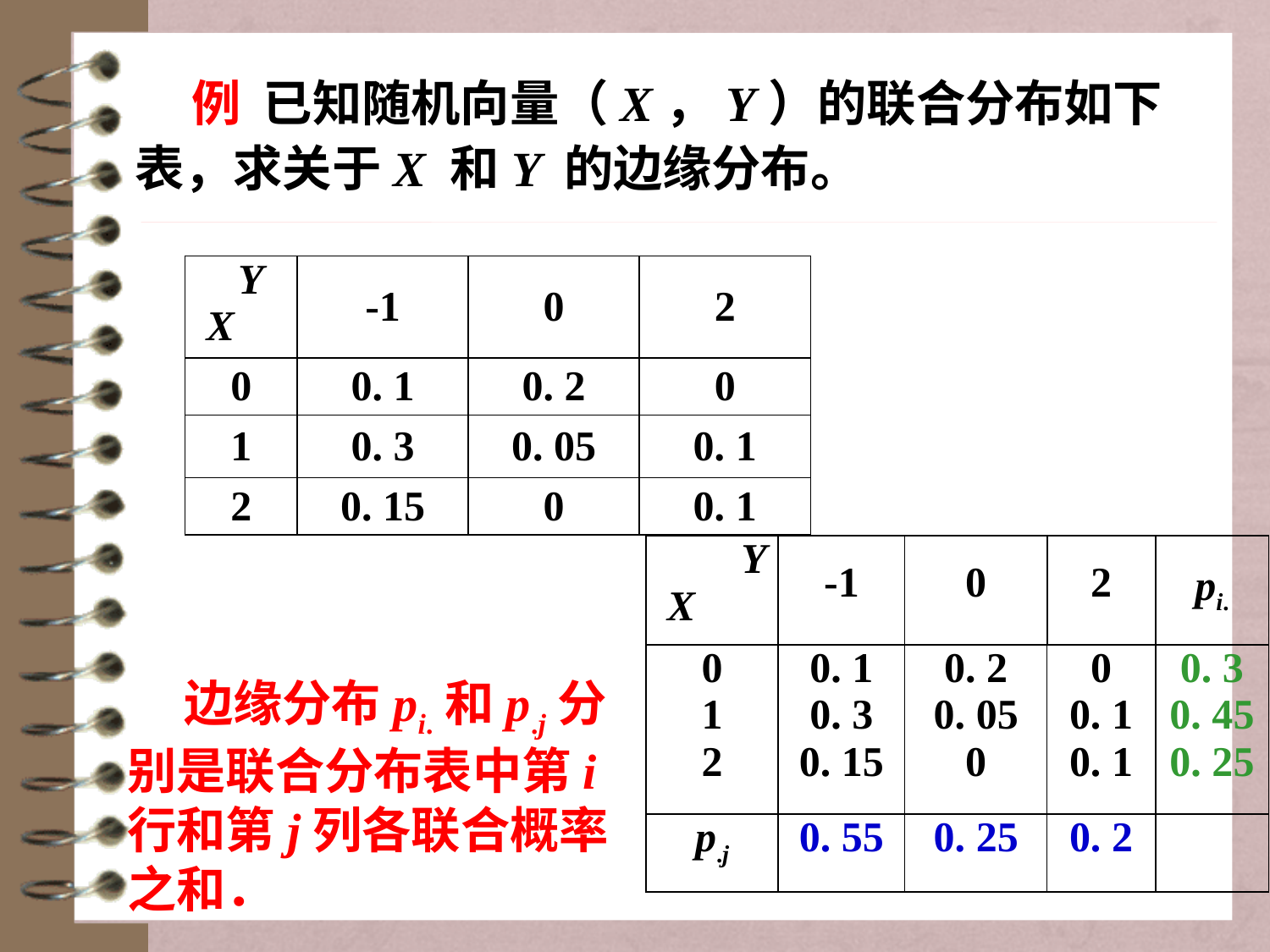

例  已知随机向量（X，Y）的联合分布如下表，求关于X 和Y 的边缘分布。
| Y X | -1 | 0 | 2 |
| --- | --- | --- | --- |
| 0 | 0. 1 | 0. 2 | 0 |
| 1 | 0. 3 | 0. 05 | 0. 1 |
| 2 | 0. 15 | 0 | 0. 1 |

| Y X | -1 | 0 | 2 | pi. |
| --- | --- | --- | --- | --- |
| 0 1 2 | 0. 1 0. 3 0. 15 | 0. 2 0. 05 0 | 0 0. 1 0. 1 | 0. 3 0. 45 0. 25 |
| p.j | 0. 55 | 0. 25 | 0. 2 |  |
    边缘分布pi.和p.j分别是联合分布表中第i行和第j列各联合概率之和．